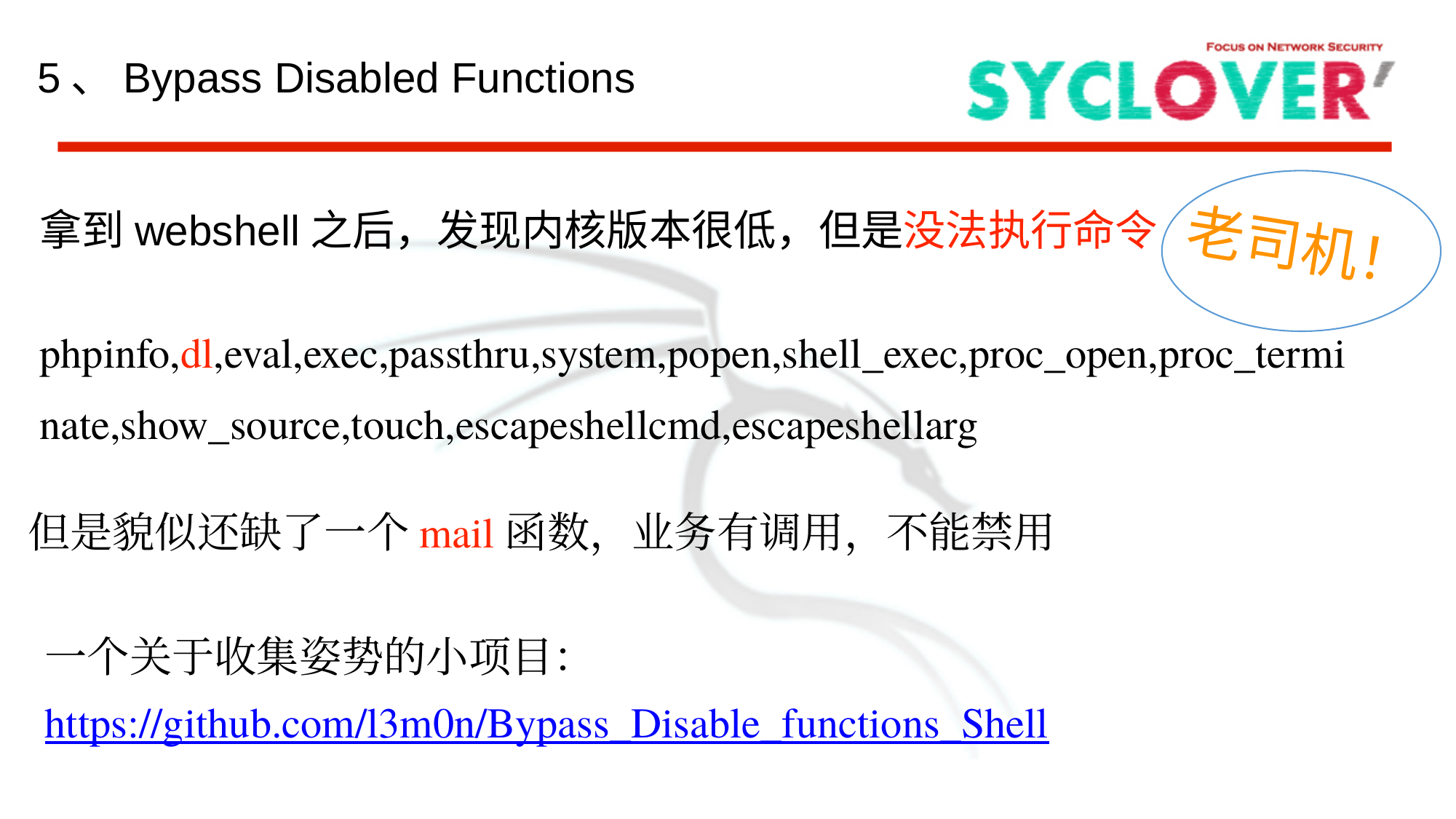

5、Bypass Disabled Functions

拿到webshell之后，发现内核版本很低，但是没法执行命令

phpinfo,dl,eval,exec,passthru,system,popen,shell_exec,proc_open,proc_terminate,show_source,touch,escapeshellcmd,escapeshellarg
老司机！
但是貌似还缺了一个mail函数，业务有调用，不能禁用
一个关于收集姿势的小项目：
https://github.com/l3m0n/Bypass_Disable_functions_Shell